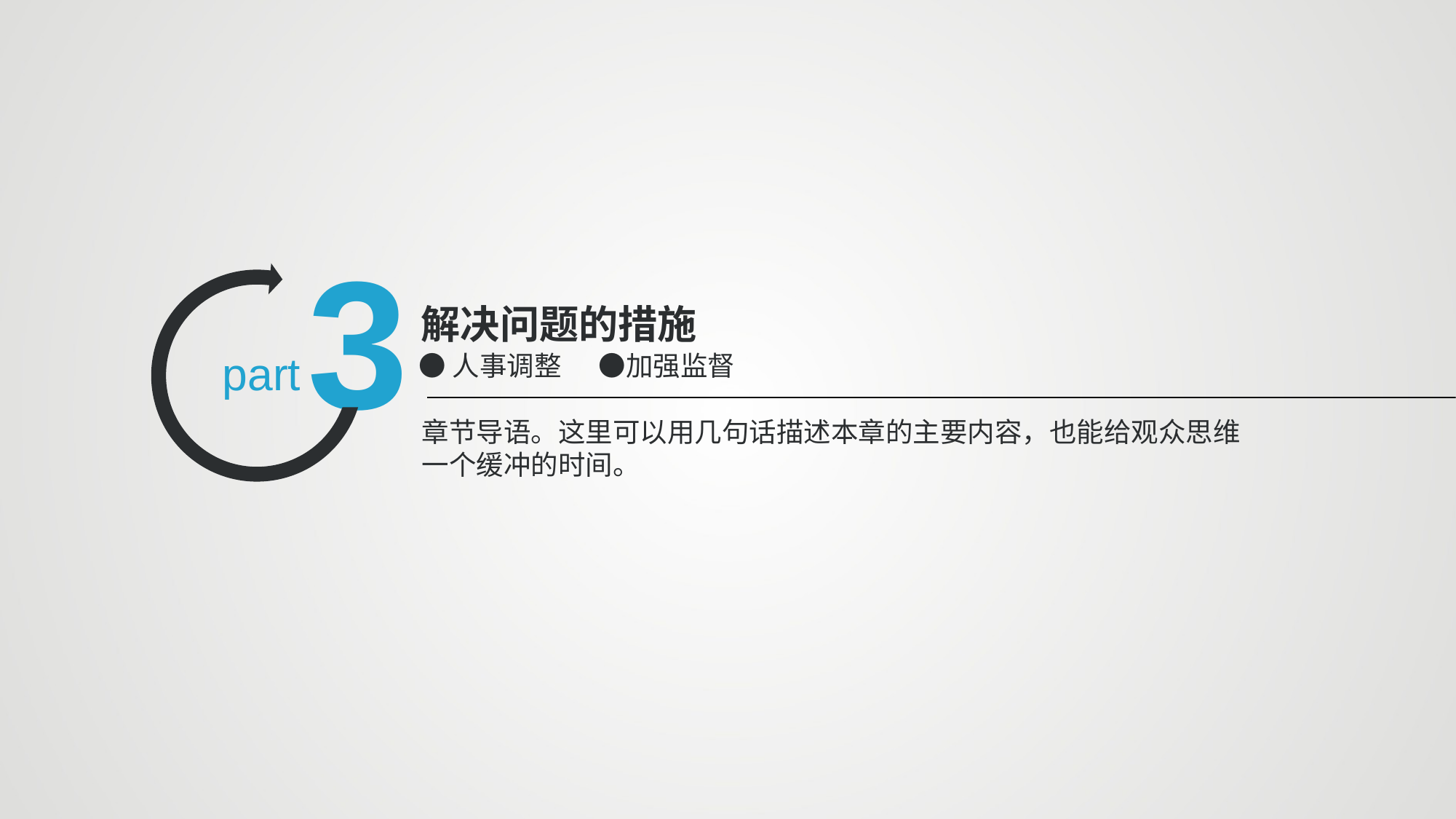

3

解决问题的措施
●人事调整      ●加强监督
章节导语。这里可以用几句话描述本章的主要内容，也能给观众思维一个缓冲的时间。
part